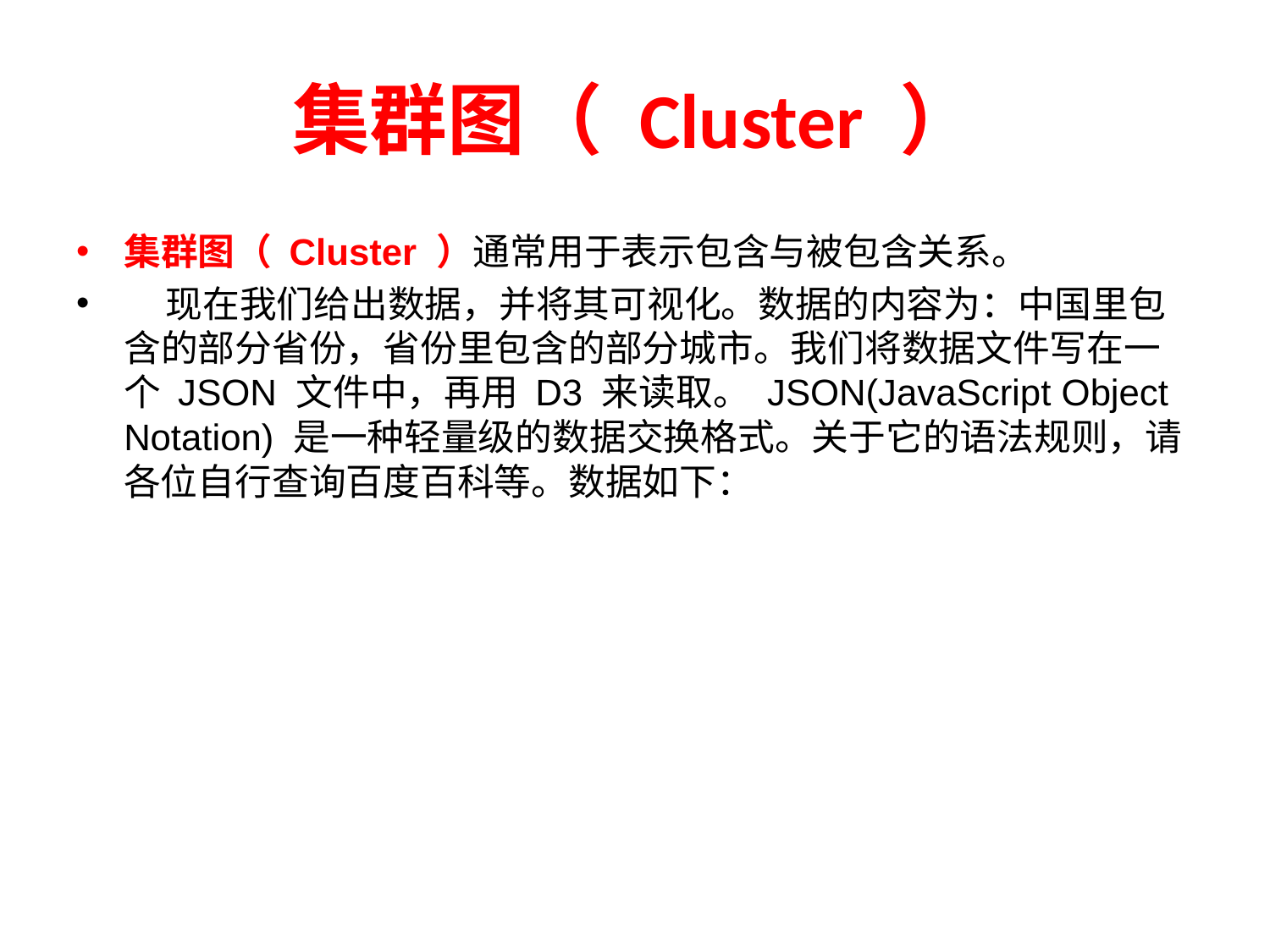

# 集群图（ Cluster ）
集群图（ Cluster ）通常用于表示包含与被包含关系。
    现在我们给出数据，并将其可视化。数据的内容为：中国里包含的部分省份，省份里包含的部分城市。我们将数据文件写在一个 JSON 文件中，再用 D3 来读取。 JSON(JavaScript Object Notation) 是一种轻量级的数据交换格式。关于它的语法规则，请各位自行查询百度百科等。数据如下：